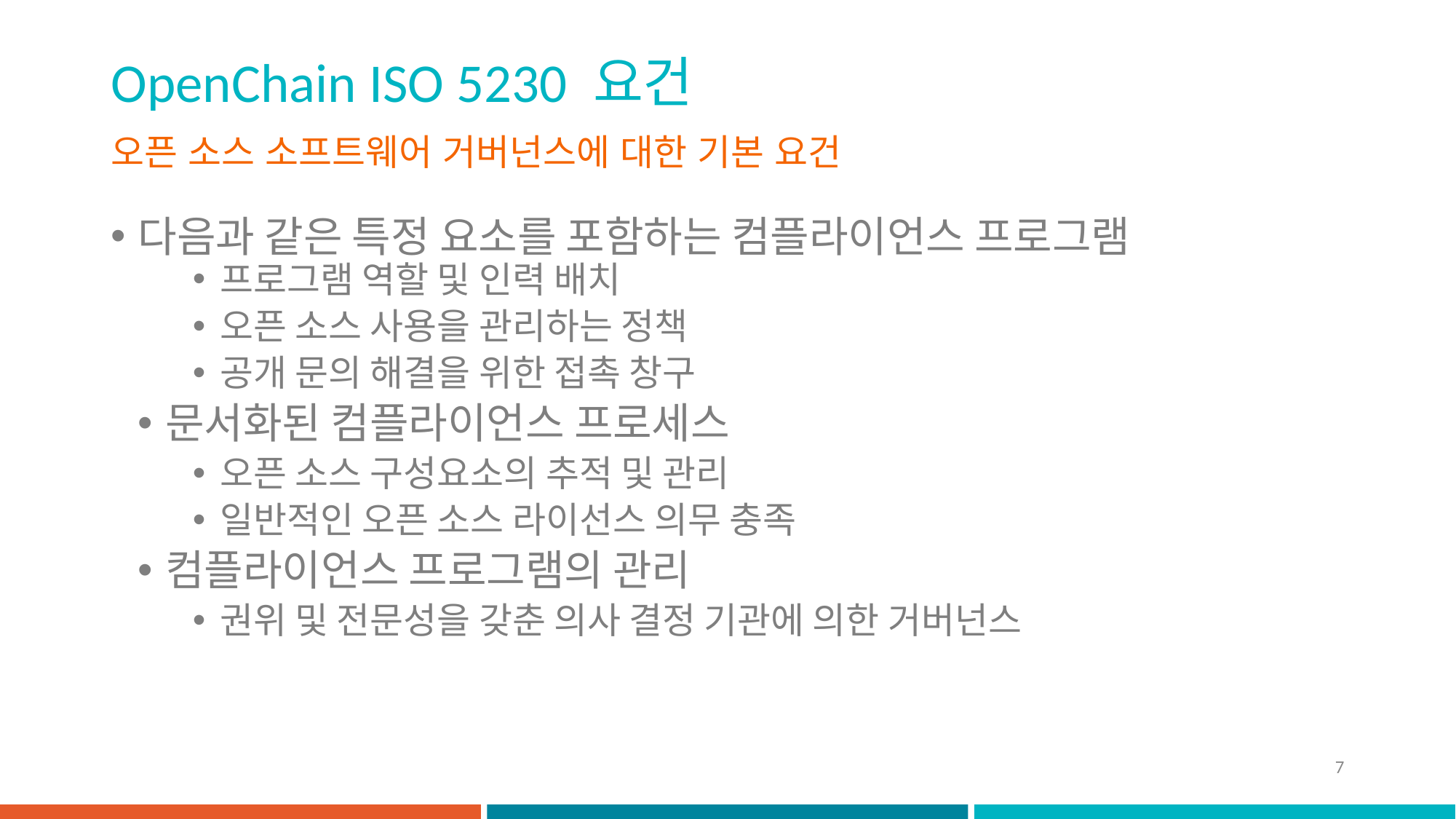

# OpenChain ISO 5230 요건
오픈 소스 소프트웨어 거버넌스에 대한 기본 요건
다음과 같은 특정 요소를 포함하는 컴플라이언스 프로그램
프로그램 역할 및 인력 배치
오픈 소스 사용을 관리하는 정책
공개 문의 해결을 위한 접촉 창구
문서화된 컴플라이언스 프로세스
오픈 소스 구성요소의 추적 및 관리
일반적인 오픈 소스 라이선스 의무 충족
컴플라이언스 프로그램의 관리
권위 및 전문성을 갖춘 의사 결정 기관에 의한 거버넌스
7